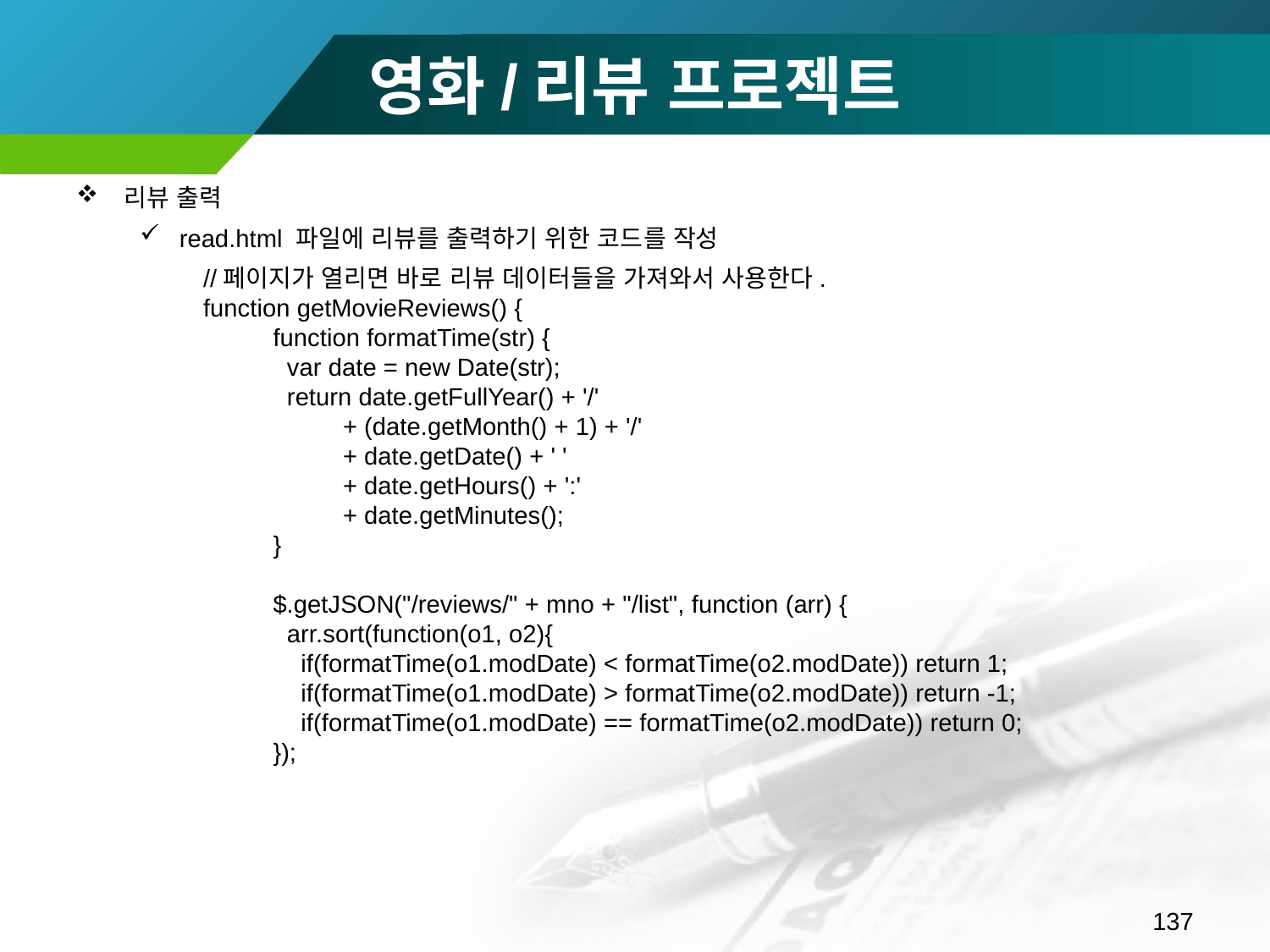

# 영화/리뷰 프로젝트
리뷰 출력
read.html 파일에 리뷰를 출력하기 위한 코드를 작성
//페이지가 열리면 바로 리뷰 데이터들을 가져와서 사용한다.
function getMovieReviews() {
          function formatTime(str) {
            var date = new Date(str);
            return date.getFullYear() + '/'
                    + (date.getMonth() + 1) + '/'
                    + date.getDate() + ' '
                    + date.getHours() + ':'
                    + date.getMinutes();
          }

          $.getJSON("/reviews/" + mno + "/list", function (arr) {
            arr.sort(function(o1, o2){
              if(formatTime(o1.modDate) < formatTime(o2.modDate)) return 1;
              if(formatTime(o1.modDate) > formatTime(o2.modDate)) return -1;
              if(formatTime(o1.modDate) == formatTime(o2.modDate)) return 0;
          });
137